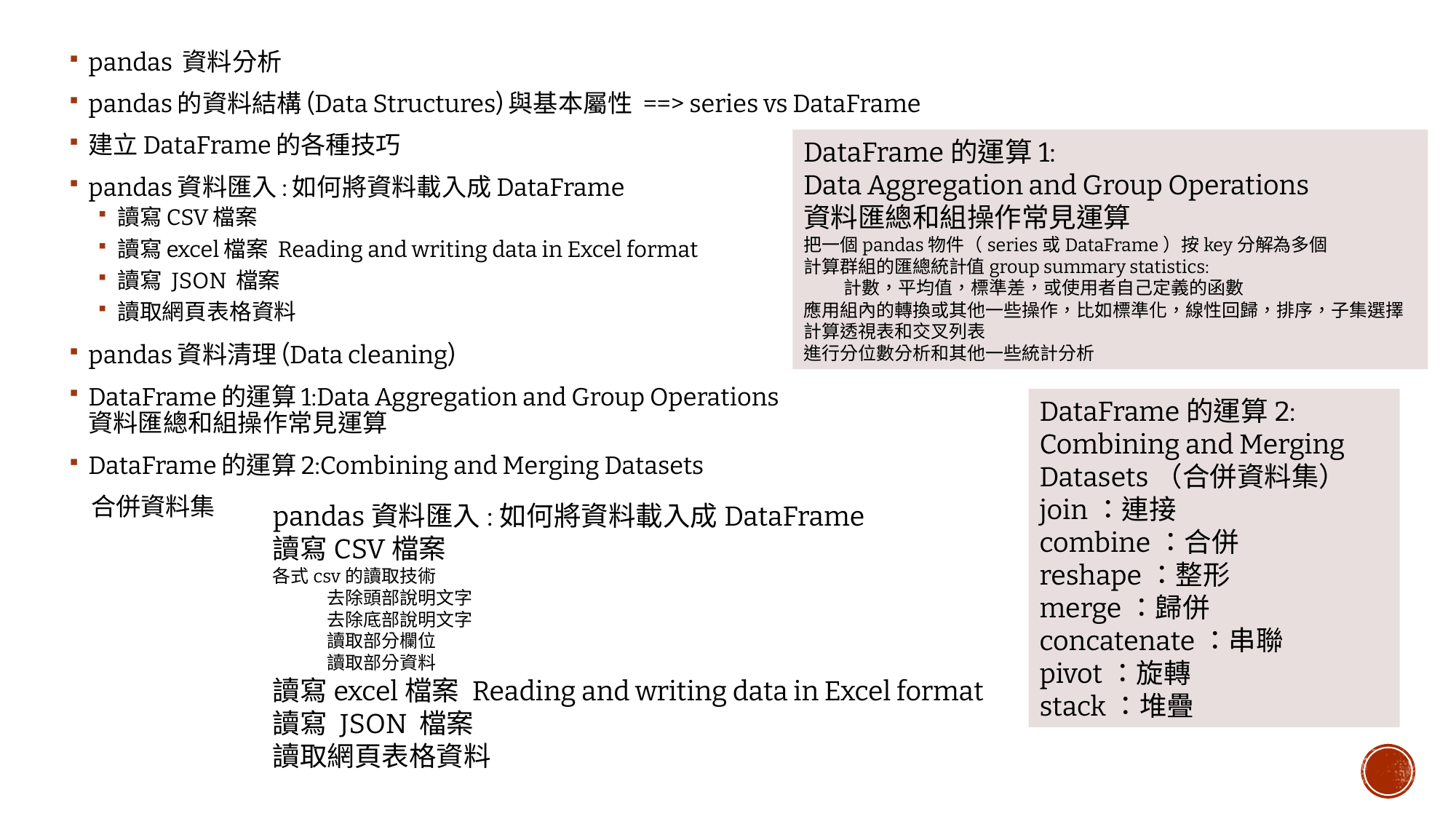

pandas 資料分析
pandas的資料結構(Data Structures)與基本屬性 ==> series vs DataFrame
建立DataFrame的各種技巧
pandas資料匯入:如何將資料載入成DataFrame
讀寫CSV檔案
讀寫excel檔案 Reading and writing data in Excel format
讀寫 JSON 檔案
讀取網頁表格資料
pandas資料清理(Data cleaning)
DataFrame的運算1:Data Aggregation and Group Operations
資料匯總和組操作常見運算
DataFrame的運算2:Combining and Merging Datasets
   合併資料集
DataFrame的運算1:
Data Aggregation and Group Operations
資料匯總和組操作常見運算
把一個pandas物件（series或DataFrame）按key分解為多個
計算群組的匯總統計值group summary statistics:
         計數，平均值，標準差，或使用者自己定義的函數
應用組內的轉換或其他一些操作，比如標準化，線性回歸，排序，子集選擇
計算透視表和交叉列表
進行分位數分析和其他一些統計分析
DataFrame的運算2:
Combining and Merging Datasets（合併資料集）
join：連接
combine：合併
reshape：整形
merge：歸併
concatenate：串聯
pivot：旋轉
stack：堆疊
pandas資料匯入:如何將資料載入成DataFrame
讀寫CSV檔案
各式csv的讀取技術
去除頭部說明文字
去除底部說明文字
讀取部分欄位
讀取部分資料
讀寫excel檔案 Reading and writing data in Excel format
讀寫 JSON 檔案
讀取網頁表格資料